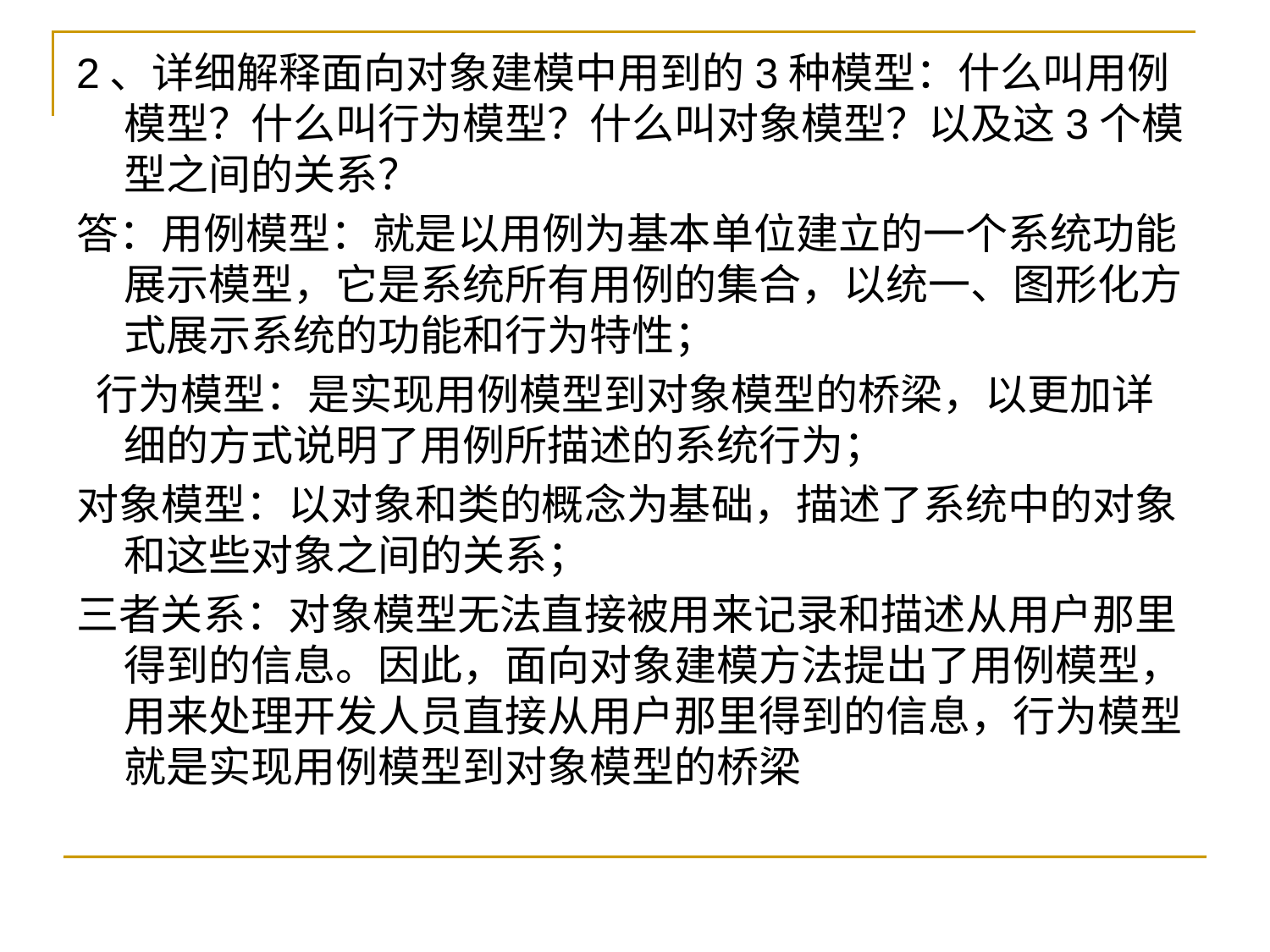

2、详细解释面向对象建模中用到的3种模型：什么叫用例模型？什么叫行为模型？什么叫对象模型？以及这3个模型之间的关系？
答：用例模型：就是以用例为基本单位建立的一个系统功能展示模型，它是系统所有用例的集合，以统一、图形化方式展示系统的功能和行为特性；
 行为模型：是实现用例模型到对象模型的桥梁，以更加详细的方式说明了用例所描述的系统行为；
对象模型：以对象和类的概念为基础，描述了系统中的对象和这些对象之间的关系；
三者关系：对象模型无法直接被用来记录和描述从用户那里得到的信息。因此，面向对象建模方法提出了用例模型，用来处理开发人员直接从用户那里得到的信息，行为模型就是实现用例模型到对象模型的桥梁